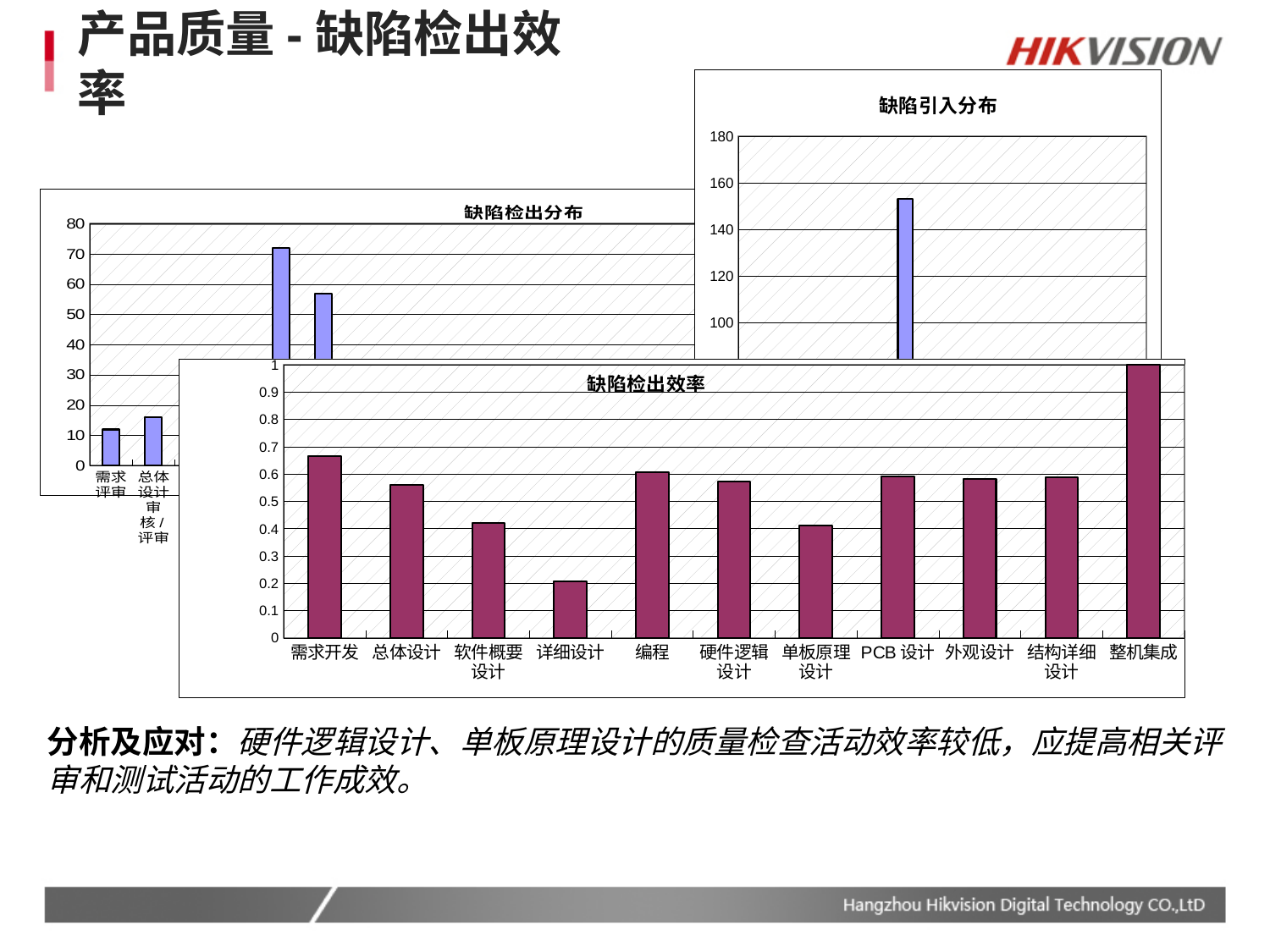

# 产品质量-缺陷检出效率

### Chart:

| Category |  |
|---|---|
| 需求开发 | 18.0 |
| 总体设计 | 25.0 |
| 软件概要设计 | 19.0 |
| 详细设计 | 58.0 |
| 编程 | 153.0 |
| 硬件逻辑设计 | 14.0 |
| 单板原理设计 | 17.0 |
| PCB设计 | 22.0 |
| 外观设计 | 12.0 |
| 结构详细设计 | 17.0 |
| 整机集成 | 2.0 |

### Chart:

| Category |  |
|---|---|
| 需求评审 | 12.0 |
| 总体设计审核/评审 | 16.0 |
| 软件概要设计审核/评审 | 9.0 |
| 详细设计审核 | 13.0 |
| 代码走查 | 72.0 |
| 单元测试 | 57.0 |
| 软件集成测试 | 28.0 |
| 硬件详细设计审核 | 9.0 |
| 单板原理设计评审 | 9.0 |
| PCB设计审核/评审 | 23.0 |
| 单板测试 | 3.0 |
| 外观设计评审 | 7.0 |
| 结构详细设计审核 | 10.0 |
| 手板验证 | 4.0 |
| 模具检验 | 2.0 |
| 整机集成测试 | 31.0 |
| 系统测试 | 8.0 |
| 可靠性测试 | 10.0 |
| 市场准入检测 | 2.0 |
| 小批试制检测 | 11.0 |
| 用户验收 | 10.0 |
| 其他 | 11.0 |

### Chart:

| Category |  |
|---|---|
| 需求开发 | 0.6666666666666666 |
| 总体设计 | 0.56 |
| 软件概要设计 | 0.4210526315789476 |
| 详细设计 | 0.20689655172413793 |
| 编程 | 0.6078431372549025 |
| 硬件逻辑设计 | 0.5714285714285721 |
| 单板原理设计 | 0.41176470588235337 |
| PCB设计 | 0.5909090909090909 |
| 外观设计 | 0.5833333333333334 |
| 结构详细设计 | 0.5882352941176464 |
| 整机集成 | 1.0 |
分析及应对：硬件逻辑设计、单板原理设计的质量检查活动效率较低，应提高相关评审和测试活动的工作成效。